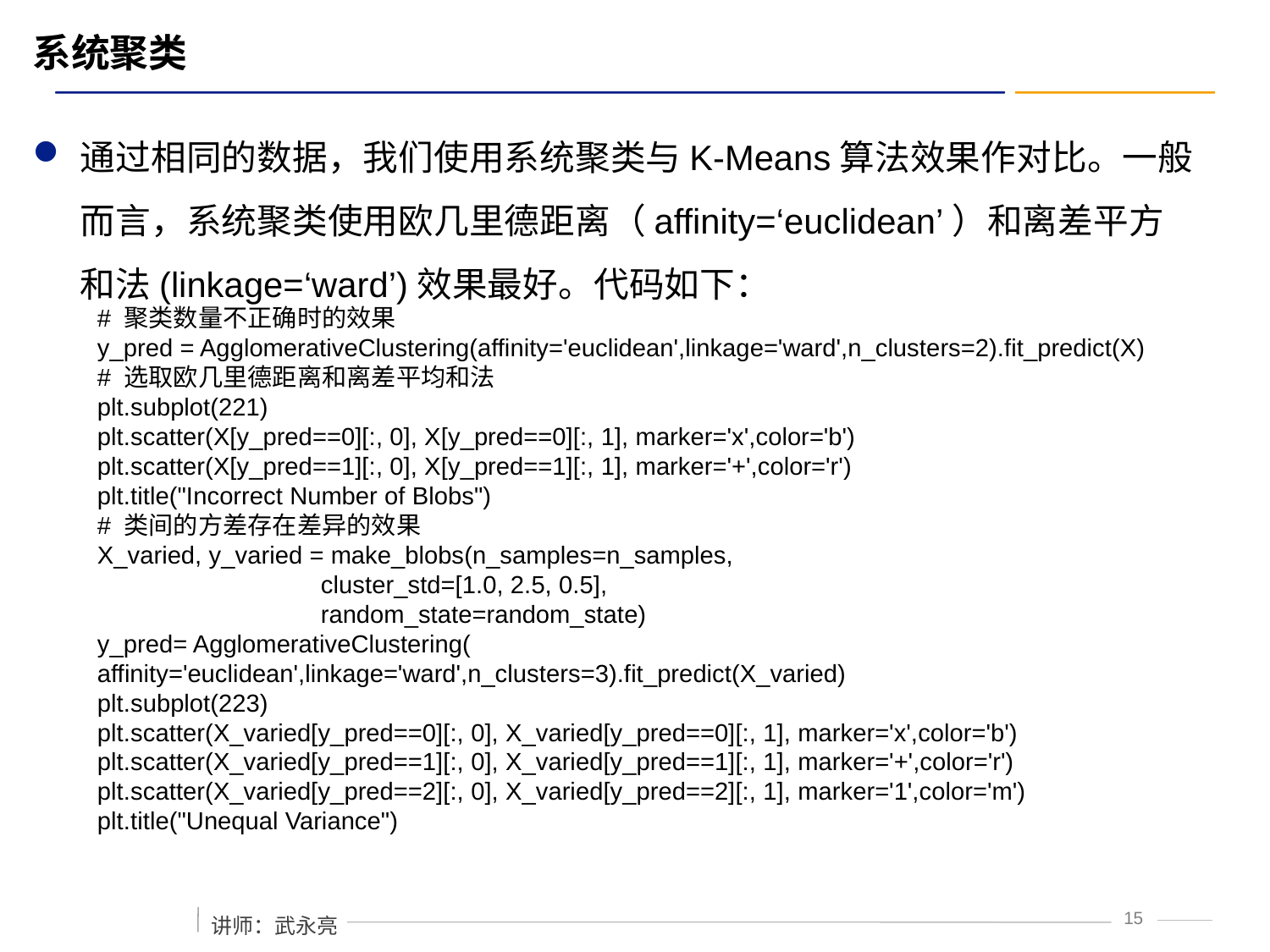

# 系统聚类
通过相同的数据，我们使用系统聚类与K-Means算法效果作对比。一般而言，系统聚类使用欧几里德距离（affinity=‘euclidean’）和离差平方和法(linkage=‘ward’)效果最好。代码如下：
# 聚类数量不正确时的效果
y_pred = AgglomerativeClustering(affinity='euclidean',linkage='ward',n_clusters=2).fit_predict(X)
# 选取欧几里德距离和离差平均和法
plt.subplot(221)
plt.scatter(X[y_pred==0][:, 0], X[y_pred==0][:, 1], marker='x',color='b')
plt.scatter(X[y_pred==1][:, 0], X[y_pred==1][:, 1], marker='+',color='r')
plt.title("Incorrect Number of Blobs")
# 类间的方差存在差异的效果
X_varied, y_varied = make_blobs(n_samples=n_samples,
                                cluster_std=[1.0, 2.5, 0.5],
                                random_state=random_state)
y_pred= AgglomerativeClustering(
affinity='euclidean',linkage='ward',n_clusters=3).fit_predict(X_varied)
plt.subplot(223)
plt.scatter(X_varied[y_pred==0][:, 0], X_varied[y_pred==0][:, 1], marker='x',color='b')
plt.scatter(X_varied[y_pred==1][:, 0], X_varied[y_pred==1][:, 1], marker='+',color='r')
plt.scatter(X_varied[y_pred==2][:, 0], X_varied[y_pred==2][:, 1], marker='1',color='m')
plt.title("Unequal Variance")